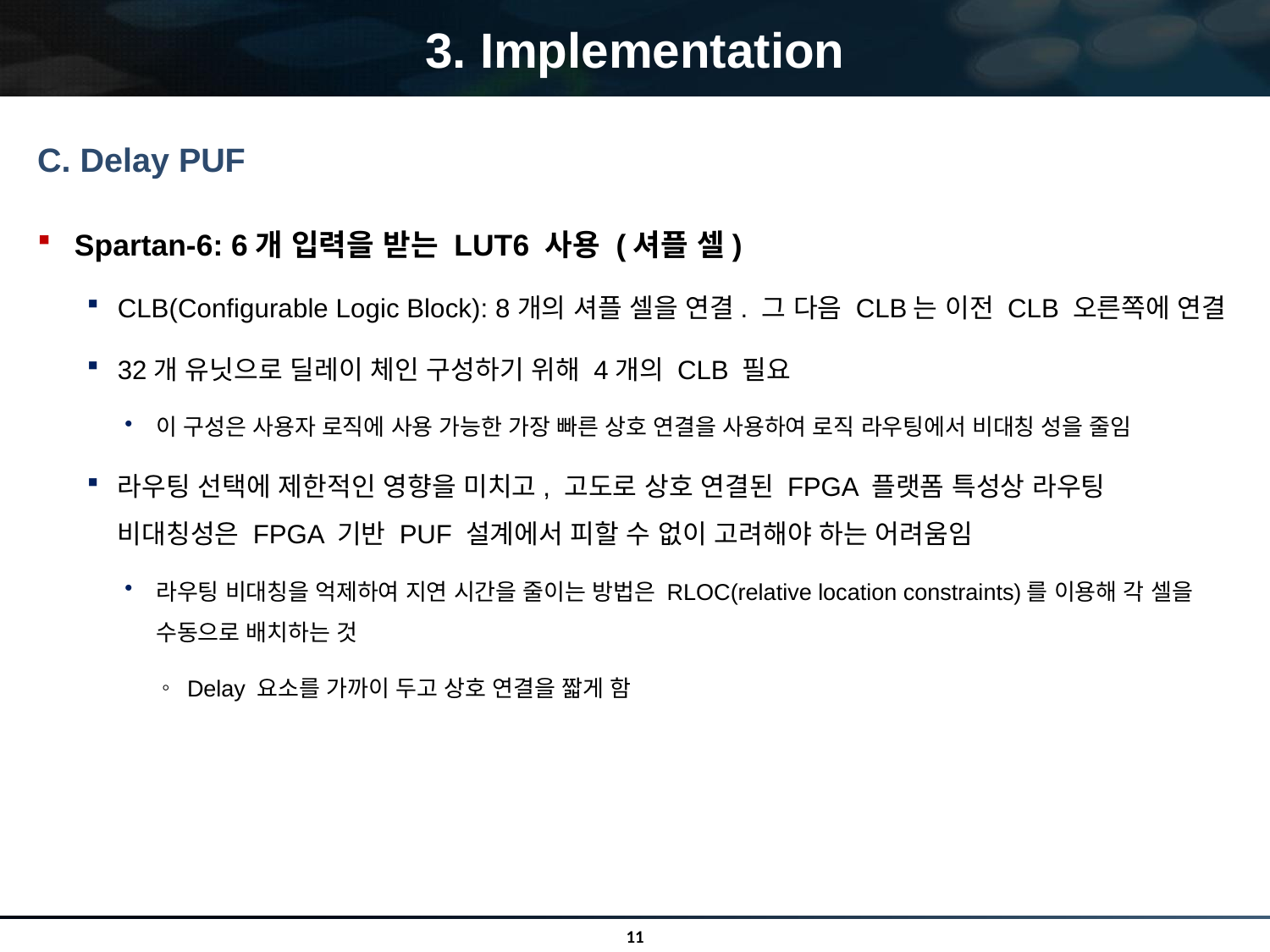

# 3. Implementation
C. Delay PUF
Spartan-6: 6개 입력을 받는 LUT6 사용 (셔플 셀)
CLB(Configurable Logic Block): 8개의 셔플 셀을 연결. 그 다음 CLB는 이전 CLB 오른쪽에 연결
32개 유닛으로 딜레이 체인 구성하기 위해 4개의 CLB 필요
이 구성은 사용자 로직에 사용 가능한 가장 빠른 상호 연결을 사용하여 로직 라우팅에서 비대칭 성을 줄임
라우팅 선택에 제한적인 영향을 미치고, 고도로 상호 연결된 FPGA 플랫폼 특성상 라우팅 비대칭성은 FPGA 기반 PUF 설계에서 피할 수 없이 고려해야 하는 어려움임
라우팅 비대칭을 억제하여 지연 시간을 줄이는 방법은 RLOC(relative location constraints)를 이용해 각 셀을 수동으로 배치하는 것
Delay 요소를 가까이 두고 상호 연결을 짧게 함